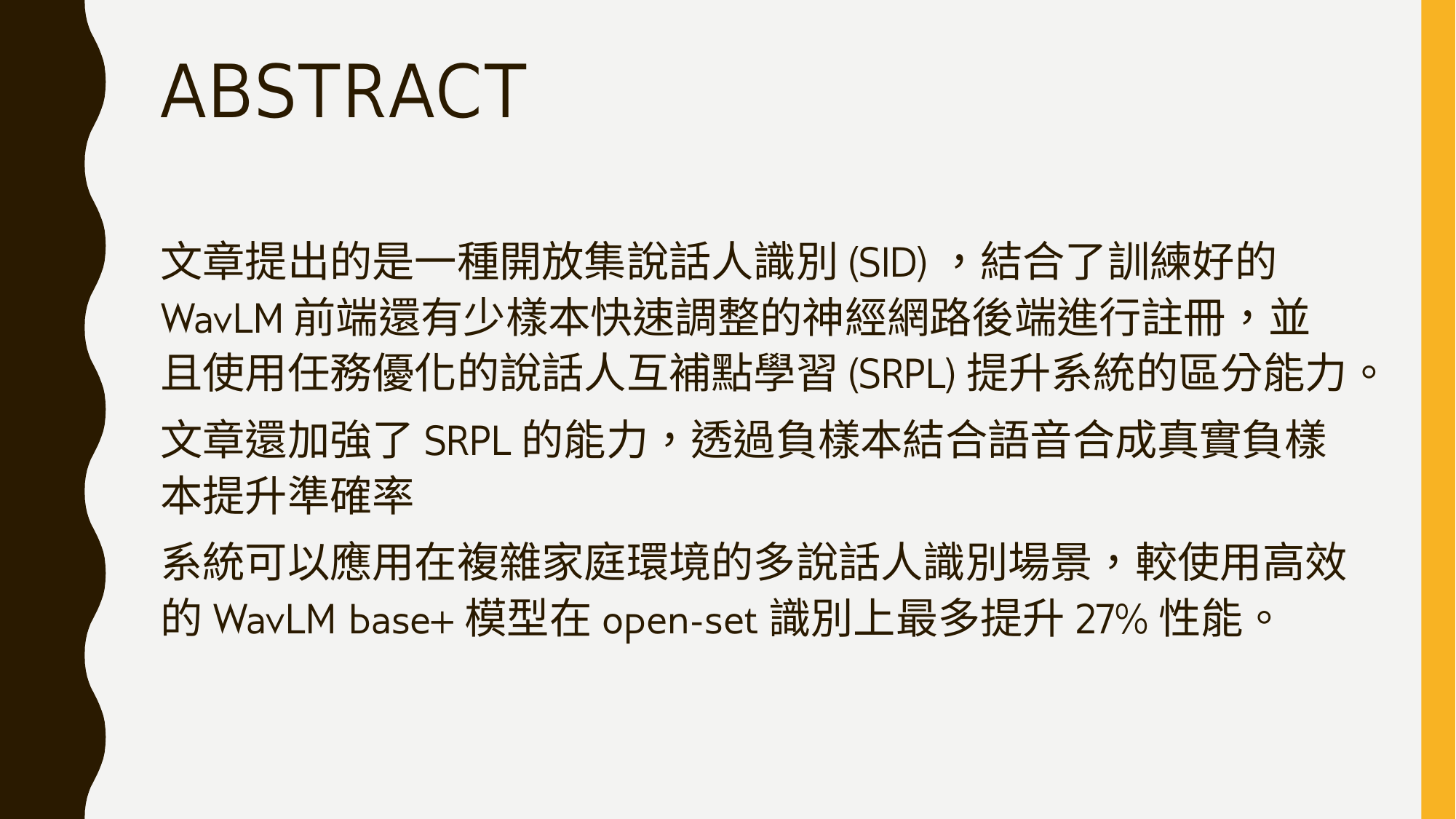

# ABSTRACT
文章提出的是一種開放集說話人識別(SID)，結合了訓練好的WavLM前端還有少樣本快速調整的神經網路後端進行註冊，並且使用任務優化的說話人互補點學習(SRPL)提升系統的區分能力。
文章還加強了SRPL的能力，透過負樣本結合語音合成真實負樣本提升準確率
系統可以應用在複雜家庭環境的多說話人識別場景，較使用高效的WavLM base+模型在open-set識別上最多提升27%性能。